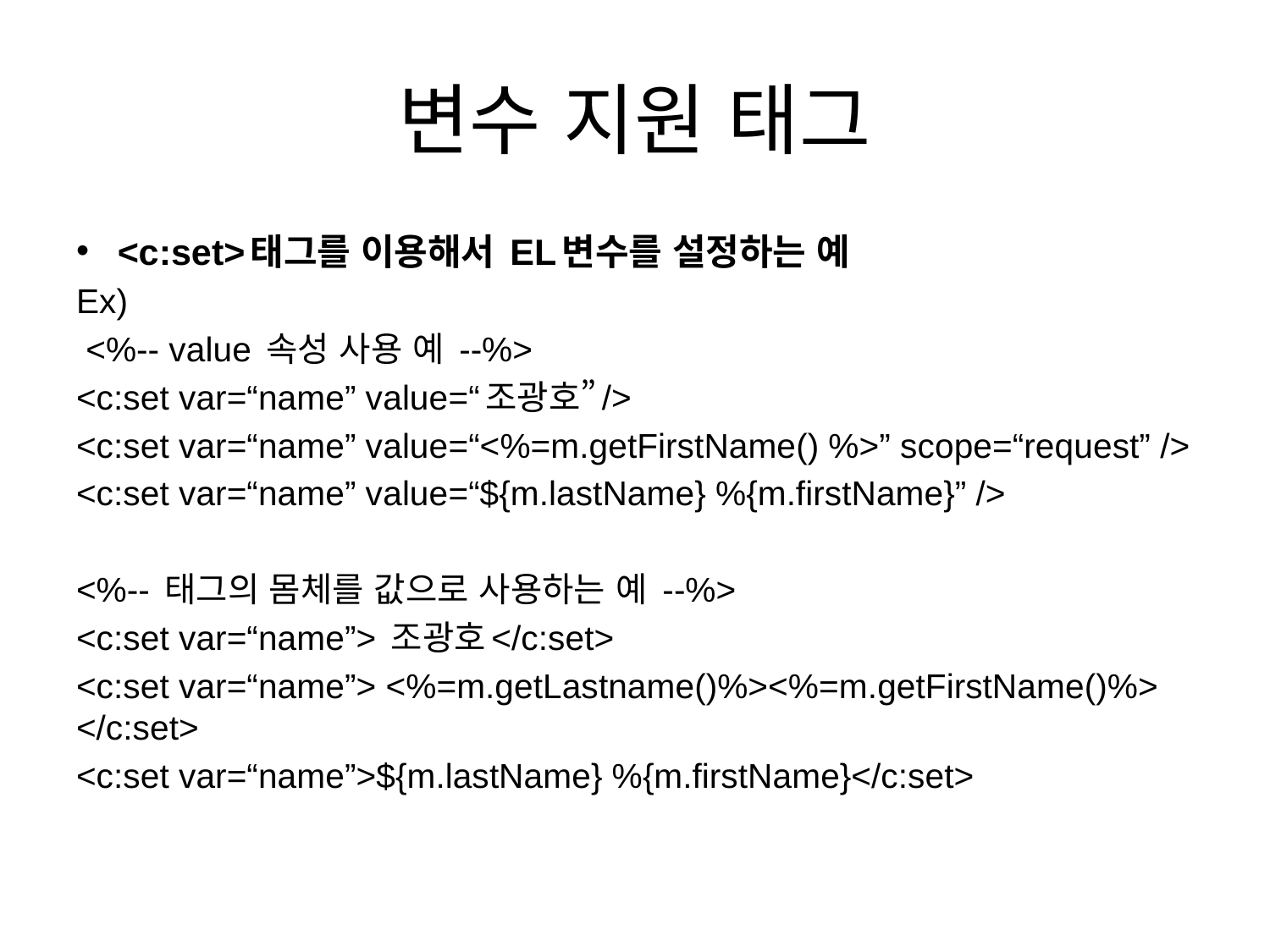

# 변수 지원 태그
<c:set>태그를 이용해서 EL변수를 설정하는 예
Ex)
 <%-- value 속성 사용 예 --%>
<c:set var=“name” value=“조광호”/>
<c:set var=“name” value=“<%=m.getFirstName() %>” scope=“request” />
<c:set var=“name” value=“${m.lastName} %{m.firstName}” />

<%-- 태그의 몸체를 값으로 사용하는 예 --%>
<c:set var=“name”> 조광호</c:set>
<c:set var=“name”> <%=m.getLastname()%><%=m.getFirstName()%> </c:set>
<c:set var=“name”>${m.lastName} %{m.firstName}</c:set>